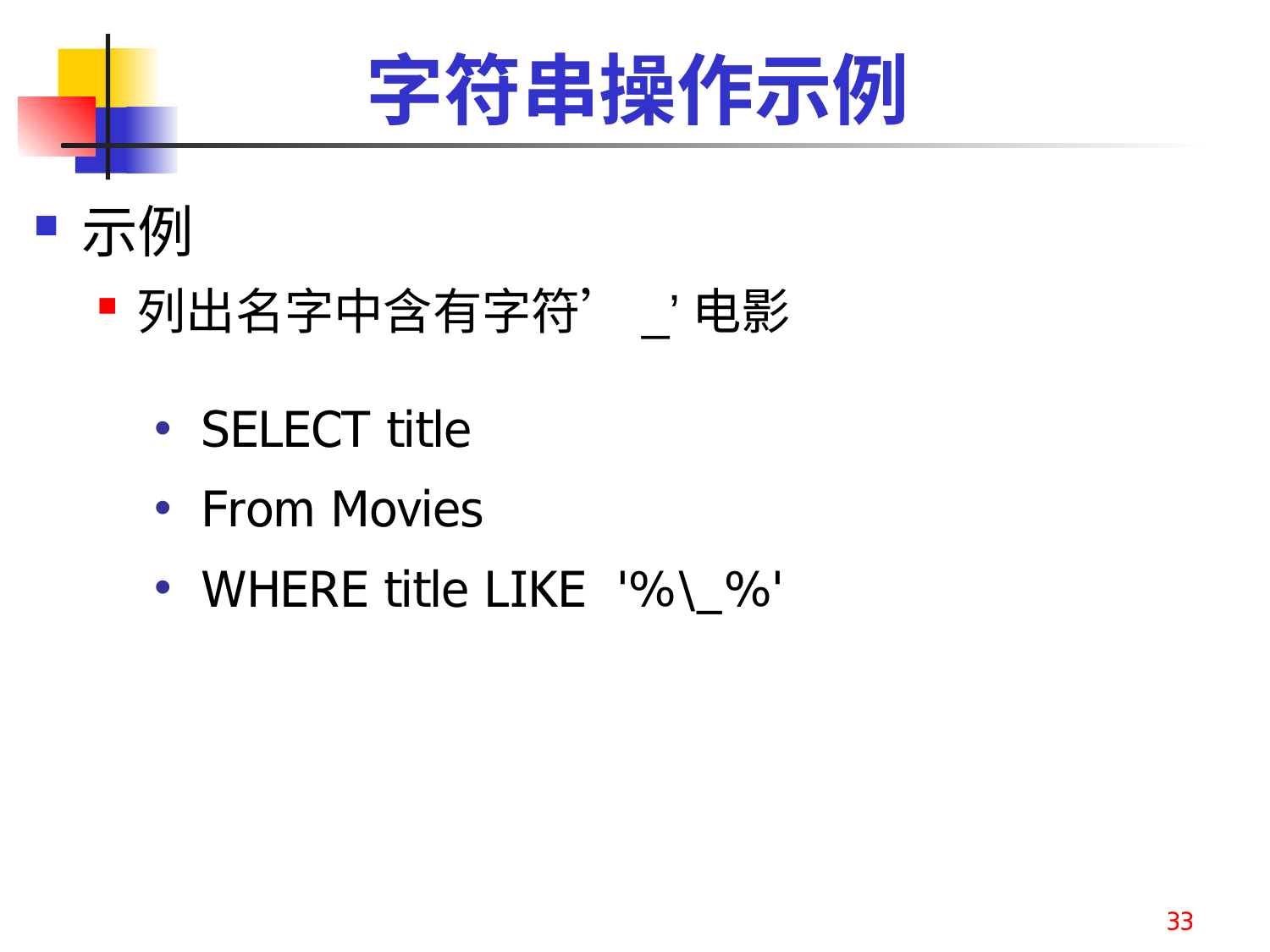

# 字符串操作示例
示例
列出名字中含有字符’_’电影
SELECT title
From Movies
WHERE title LIKE  '%\_%'

33